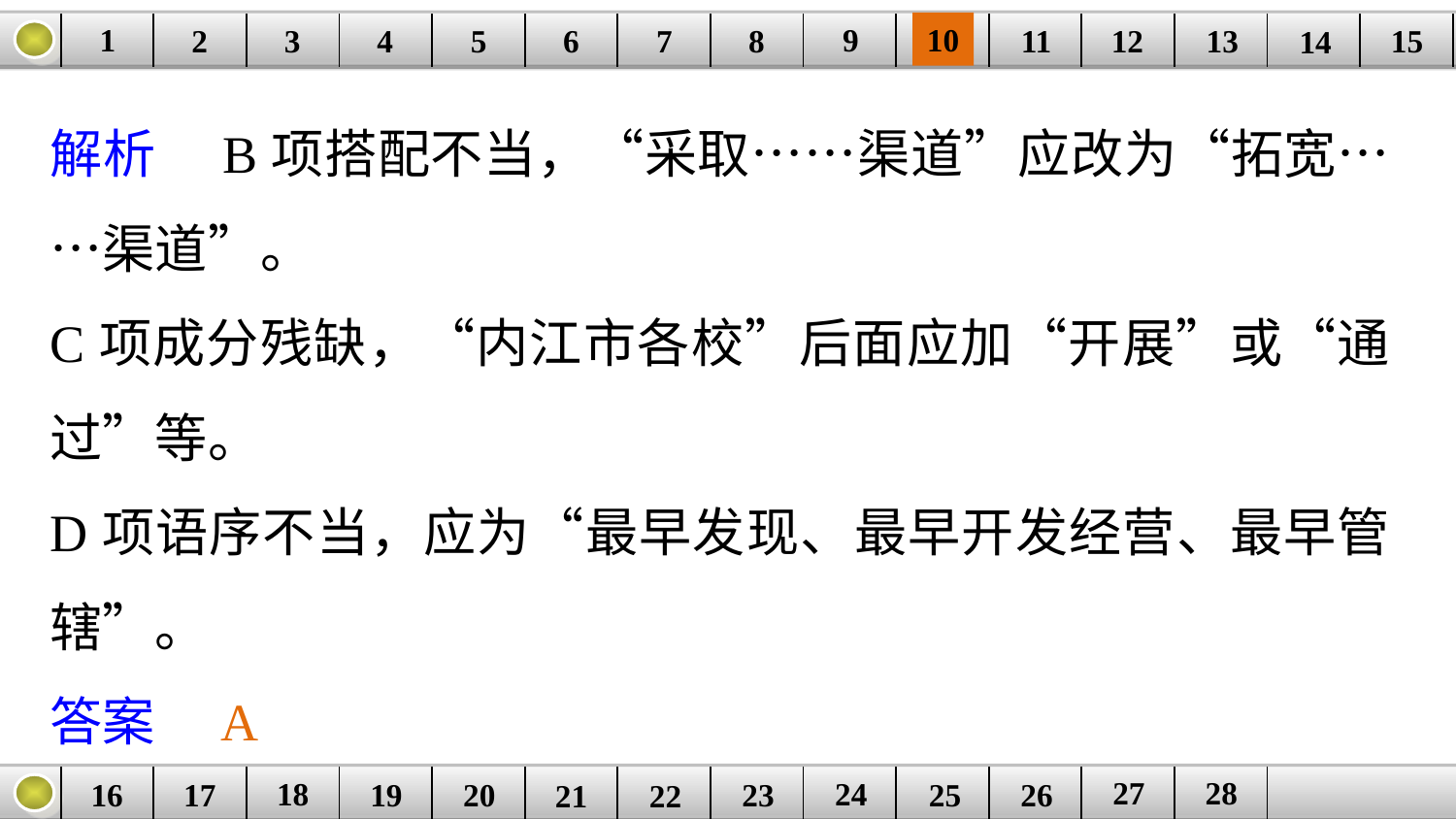

9
10
1
3
4
5
6
8
11
2
12
15
|  |  |  |  |  |  |  |  |  |  |  |  |  |  |  |
| --- | --- | --- | --- | --- | --- | --- | --- | --- | --- | --- | --- | --- | --- | --- |
7
13
14

解析　B项搭配不当，“采取……渠道”应改为“拓宽……渠道”。
C项成分残缺，“内江市各校”后面应加“开展”或“通过”等。
D项语序不当，应为“最早发现、最早开发经营、最早管辖”。
答案　A

27
28
18
24
16
25
26
|  |  |  |  |  |  |  |  |  |  |  |  |  |
| --- | --- | --- | --- | --- | --- | --- | --- | --- | --- | --- | --- | --- |
23
17
19
20
21
22